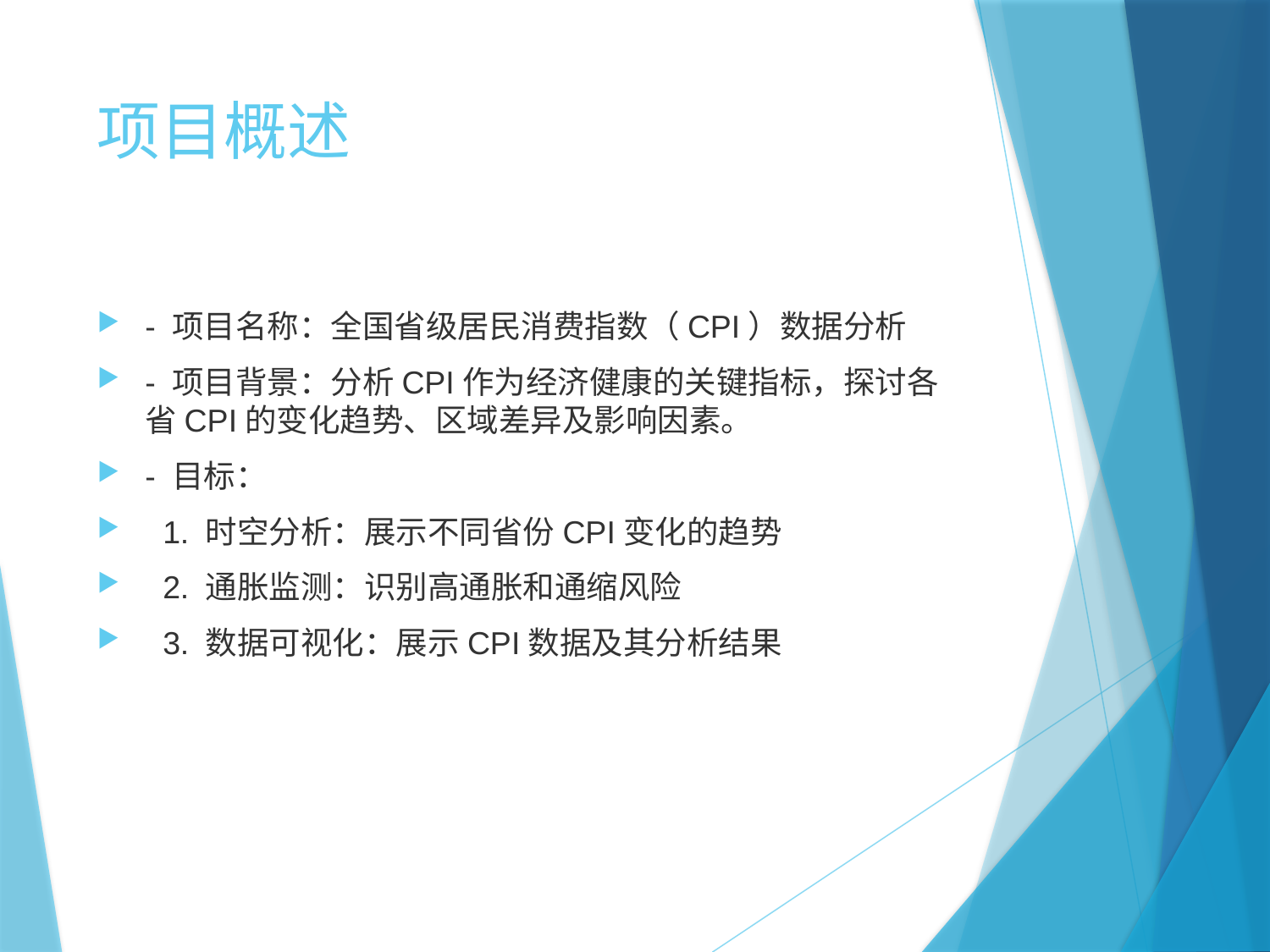

# 项目概述
- 项目名称：全国省级居民消费指数（CPI）数据分析
- 项目背景：分析CPI作为经济健康的关键指标，探讨各省CPI的变化趋势、区域差异及影响因素。
- 目标：
  1. 时空分析：展示不同省份CPI变化的趋势
  2. 通胀监测：识别高通胀和通缩风险
  3. 数据可视化：展示CPI数据及其分析结果